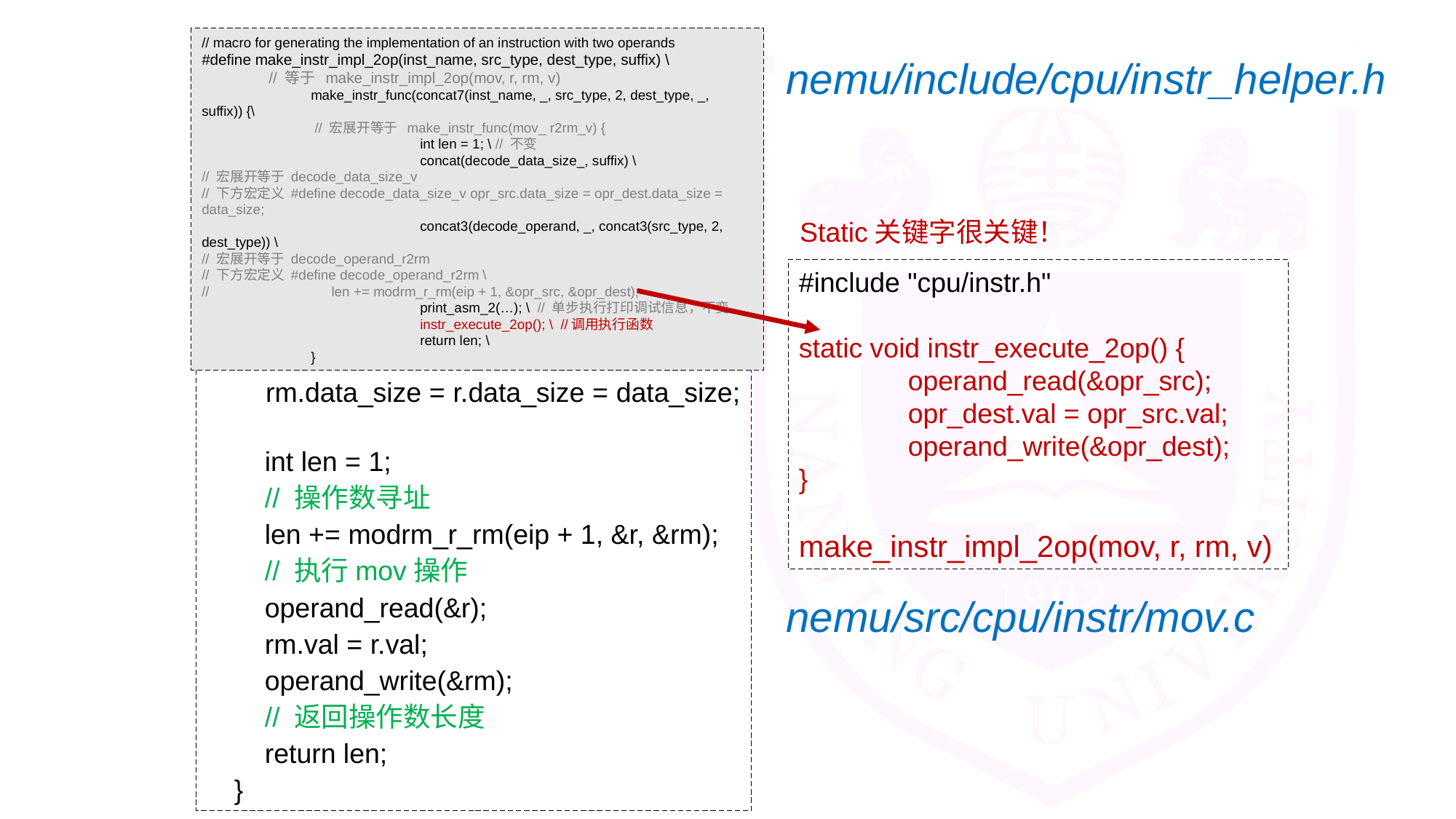

// macro for generating the implementation of an instruction with two operands
#define make_instr_impl_2op(inst_name, src_type, dest_type, suffix) \
                // 等于  make_instr_impl_2op(mov, r, rm, v)
	make_instr_func(concat7(inst_name, _, src_type, 2, dest_type, _, suffix)) {\
	 // 宏展开等于  make_instr_func(mov_ r2rm_v) {
		int len = 1; \ // 不变
		concat(decode_data_size_, suffix) \
// 宏展开等于 decode_data_size_v
// 下方宏定义 #define decode_data_size_v opr_src.data_size = opr_dest.data_size = data_size;
		concat3(decode_operand, _, concat3(src_type, 2, dest_type)) \
// 宏展开等于 decode_operand_r2rm
// 下方宏定义 #define decode_operand_r2rm \
//                                len += modrm_r_rm(eip + 1, &opr_src, &opr_dest);
		print_asm_2(…); \  // 单步执行打印调试信息，不变
		instr_execute_2op(); \  //调用执行函数
		return len; \
	}
nemu/include/cpu/instr_helper.h
Static关键字很关键！
make_instr_func(mov_r2rm_v) {
    OPERAND r, rm;
    // 指定操作数长度
    rm.data_size = r.data_size = data_size;
    int len = 1;
    // 操作数寻址
    len += modrm_r_rm(eip + 1, &r, &rm);
    // 执行mov操作
    operand_read(&r);
    rm.val = r.val;
    operand_write(&rm);
    // 返回操作数长度
    return len;
}
#include "cpu/instr.h"

static void instr_execute_2op() {
	operand_read(&opr_src);
	opr_dest.val = opr_src.val;
	operand_write(&opr_dest);
}

make_instr_impl_2op(mov, r, rm, v)
nemu/src/cpu/instr/mov.c